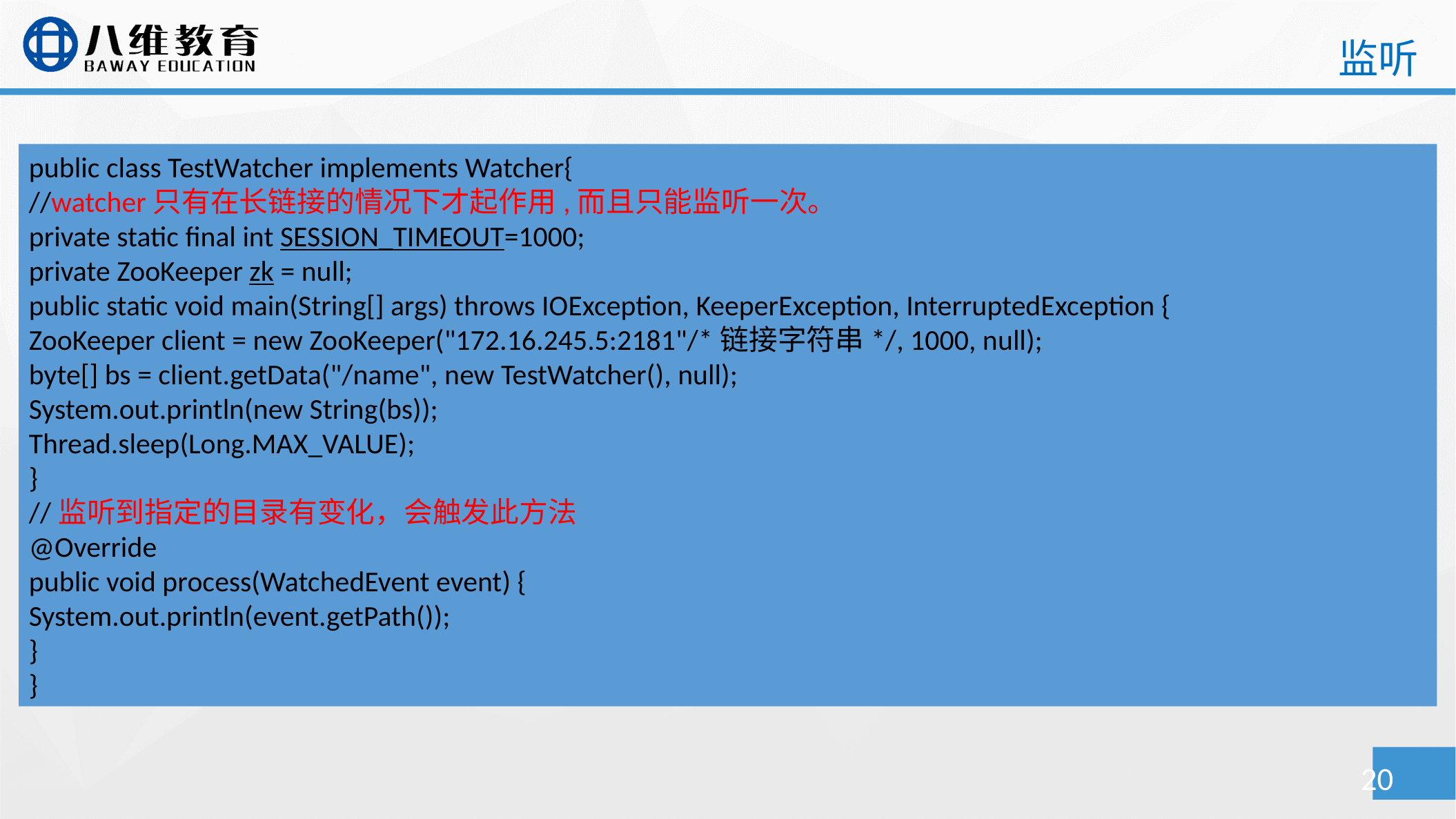

监听
public class TestWatcher implements Watcher{
//watcher只有在长链接的情况下才起作用,而且只能监听一次。
private static final int SESSION_TIMEOUT=1000;
private ZooKeeper zk = null;
public static void main(String[] args) throws IOException, KeeperException, InterruptedException {
ZooKeeper client = new ZooKeeper("172.16.245.5:2181"/*链接字符串*/, 1000, null);
byte[] bs = client.getData("/name", new TestWatcher(), null);
System.out.println(new String(bs));
Thread.sleep(Long.MAX_VALUE);
}
//监听到指定的目录有变化，会触发此方法
@Override
public void process(WatchedEvent event) {
System.out.println(event.getPath());
}
}